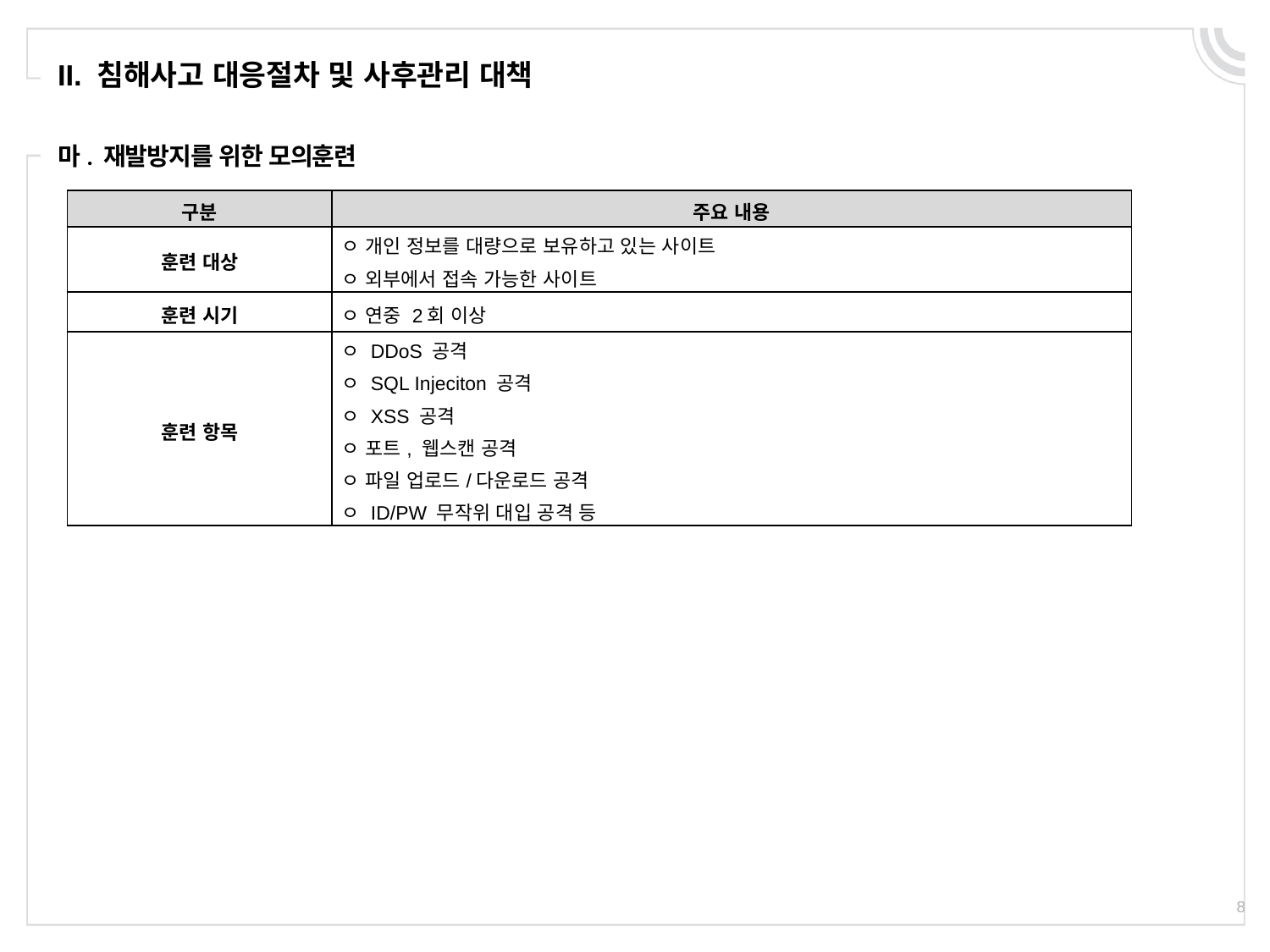

II. 침해사고 대응절차 및 사후관리 대책
# 마. 재발방지를 위한 모의훈련
| 구분 | 주요 내용 |
| --- | --- |
| 훈련 대상 | ㅇ 개인 정보를 대량으로 보유하고 있는 사이트 ㅇ 외부에서 접속 가능한 사이트 |
| 훈련 시기 | ㅇ 연중 2회 이상 |
| 훈련 항목 | ㅇ DDoS 공격 ㅇ SQL Injeciton 공격 ㅇ XSS 공격 ㅇ 포트, 웹스캔 공격 ㅇ 파일 업로드/다운로드 공격 ㅇ ID/PW 무작위 대입 공격 등 |